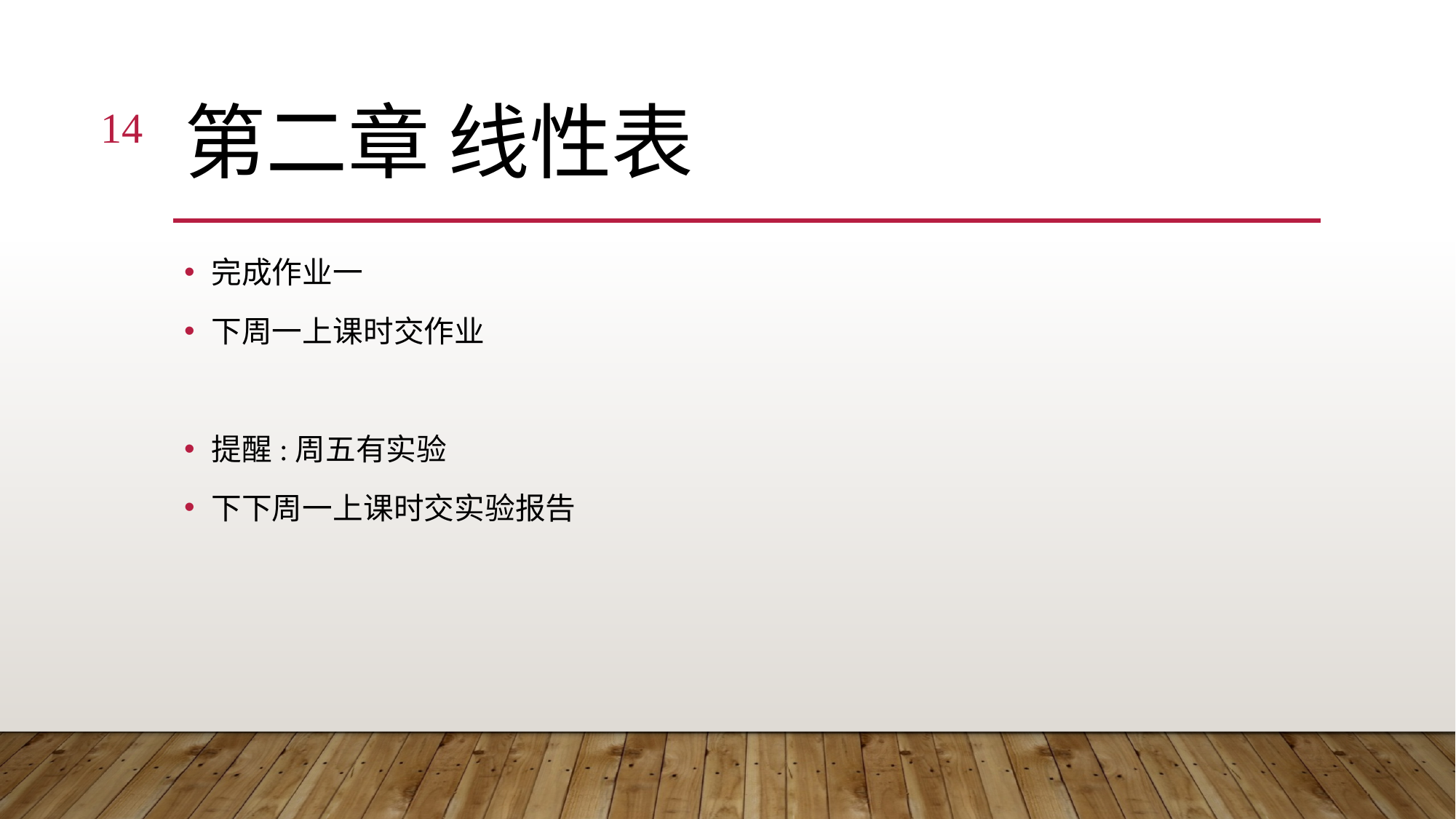

14
# 第二章 线性表
完成作业一
下周一上课时交作业

提醒:周五有实验
下下周一上课时交实验报告